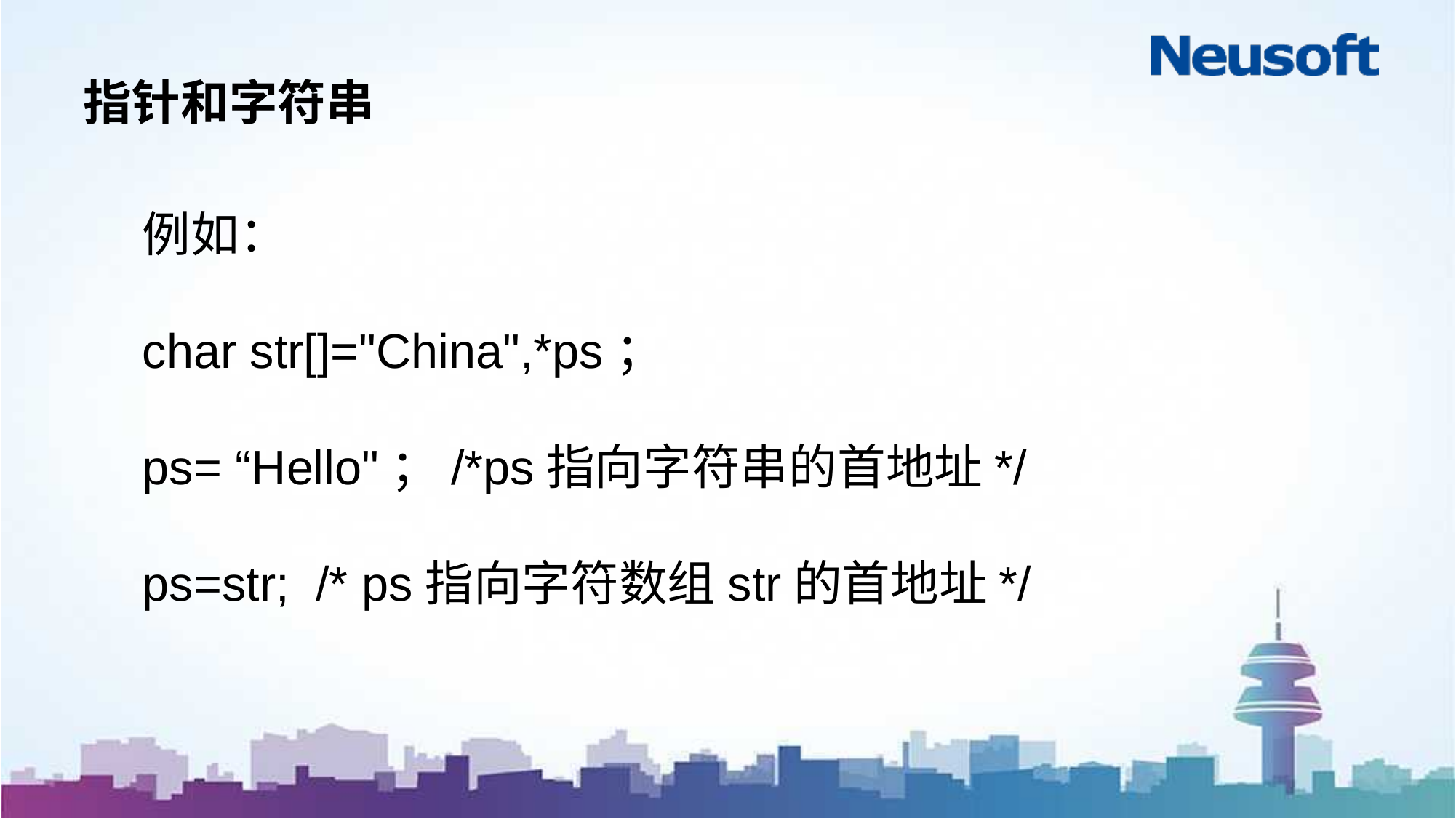

# 指针和字符串
例如：

char str[]="China",*ps；

ps= “Hello"；/*ps指向字符串的首地址*/

ps=str;  /* ps指向字符数组str的首地址*/